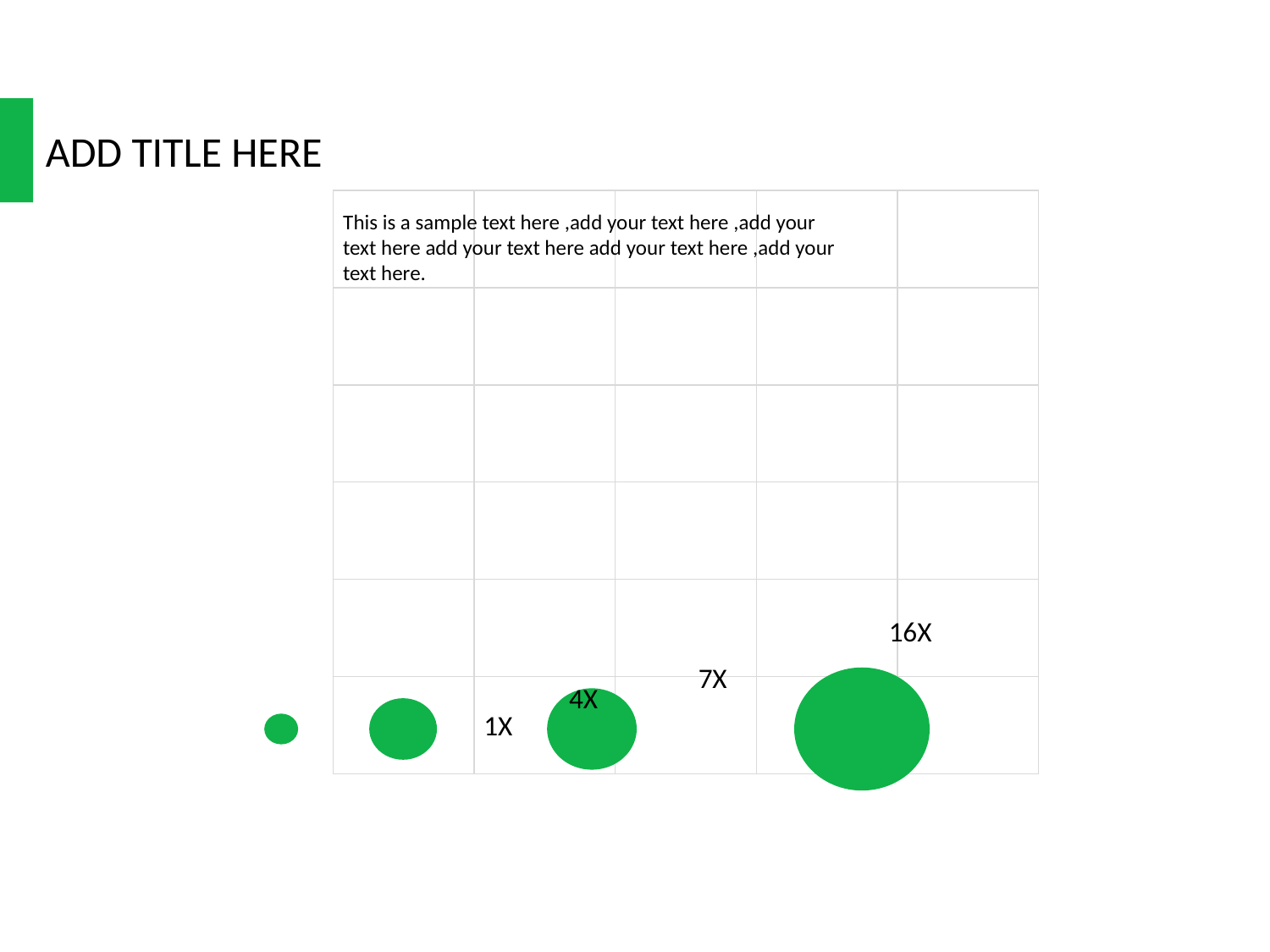

ADD TITLE HERE
|  |  |  |  |  |
| --- | --- | --- | --- | --- |
|  |  |  |  |  |
|  |  |  |  |  |
|  |  |  |  |  |
|  |  |  |  |  |
|  |  |  |  |  |
This is a sample text here ,add your text here ,add your text here add your text here add your text here ,add your text here.

### Chart

| Category | Y 值 |
|---|---|
16X
7X
4X
1X